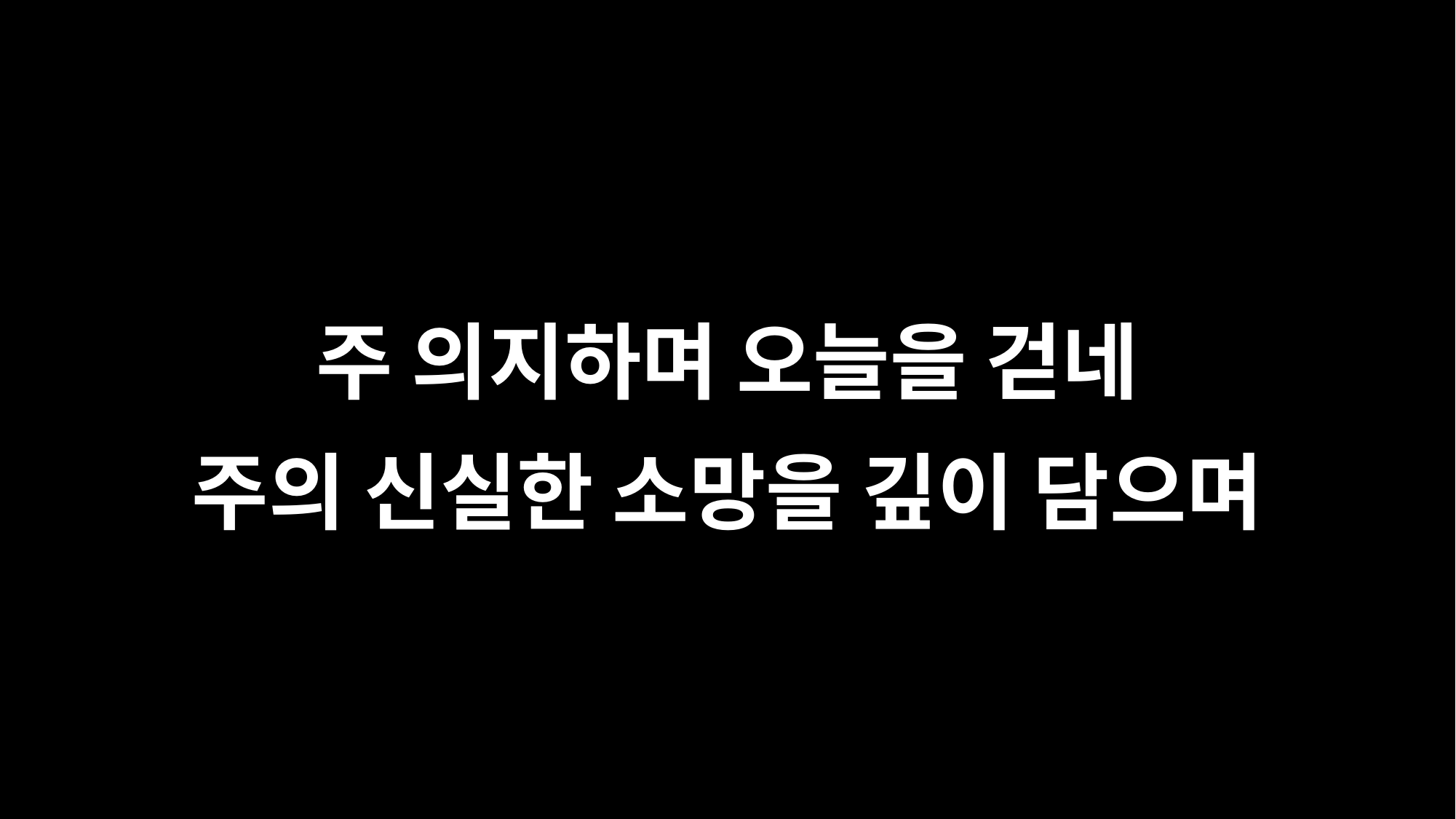

주 의지하며 오늘을 걷네
주의 신실한 소망을 깊이 담으며